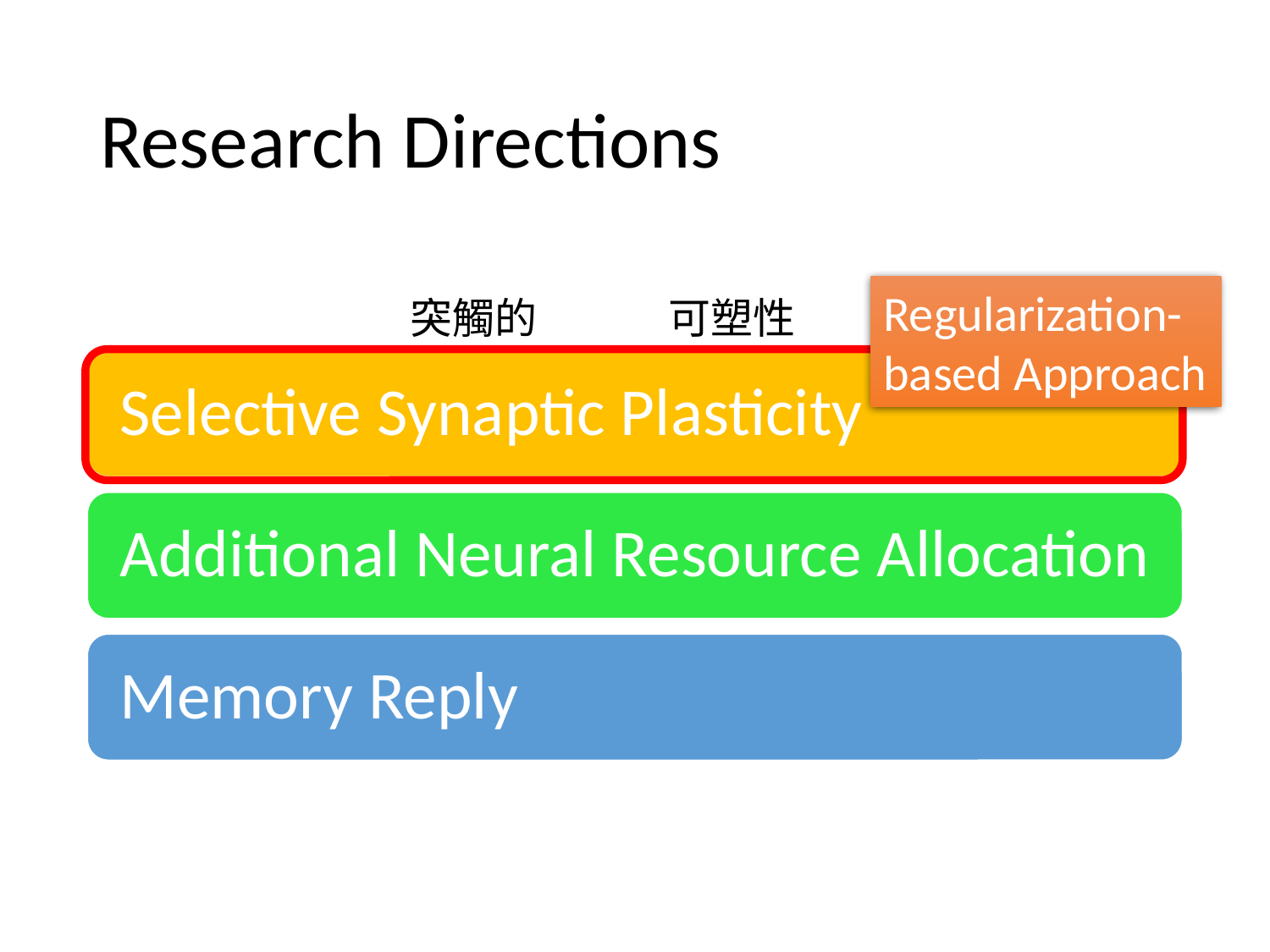

# Research Directions
Selective Synaptic Plasticity
Additional Neural Resource Allocation
Memory Reply
Regularization-based Approach
突觸的
可塑性